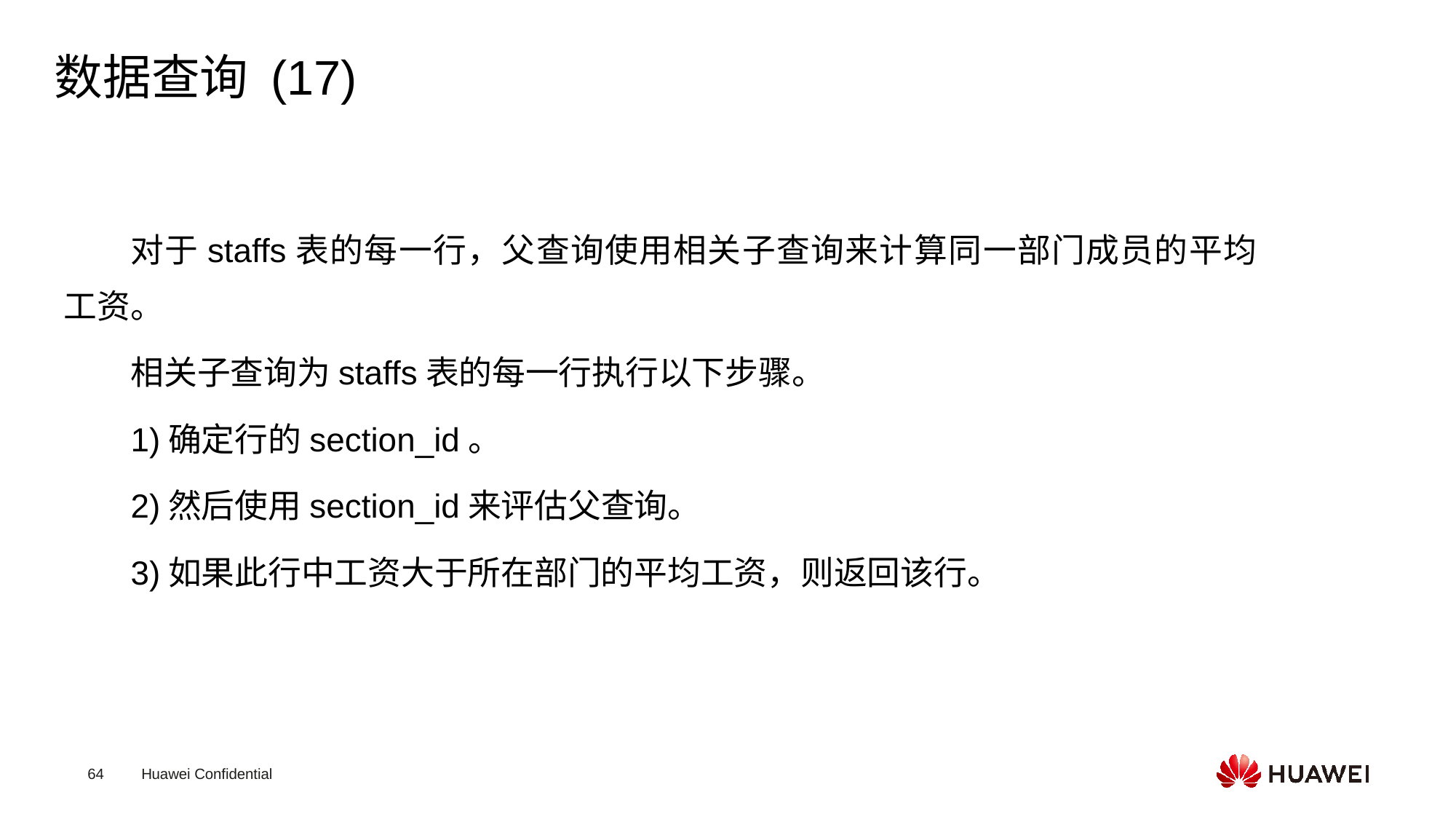

# 数据查询 (17)
对于staffs表的每一行，父查询使用相关子查询来计算同一部门成员的平均工资。
相关子查询为staffs表的每一行执行以下步骤。
1)确定行的section_id。
2)然后使用section_id来评估父查询。
3)如果此行中工资大于所在部门的平均工资，则返回该行。